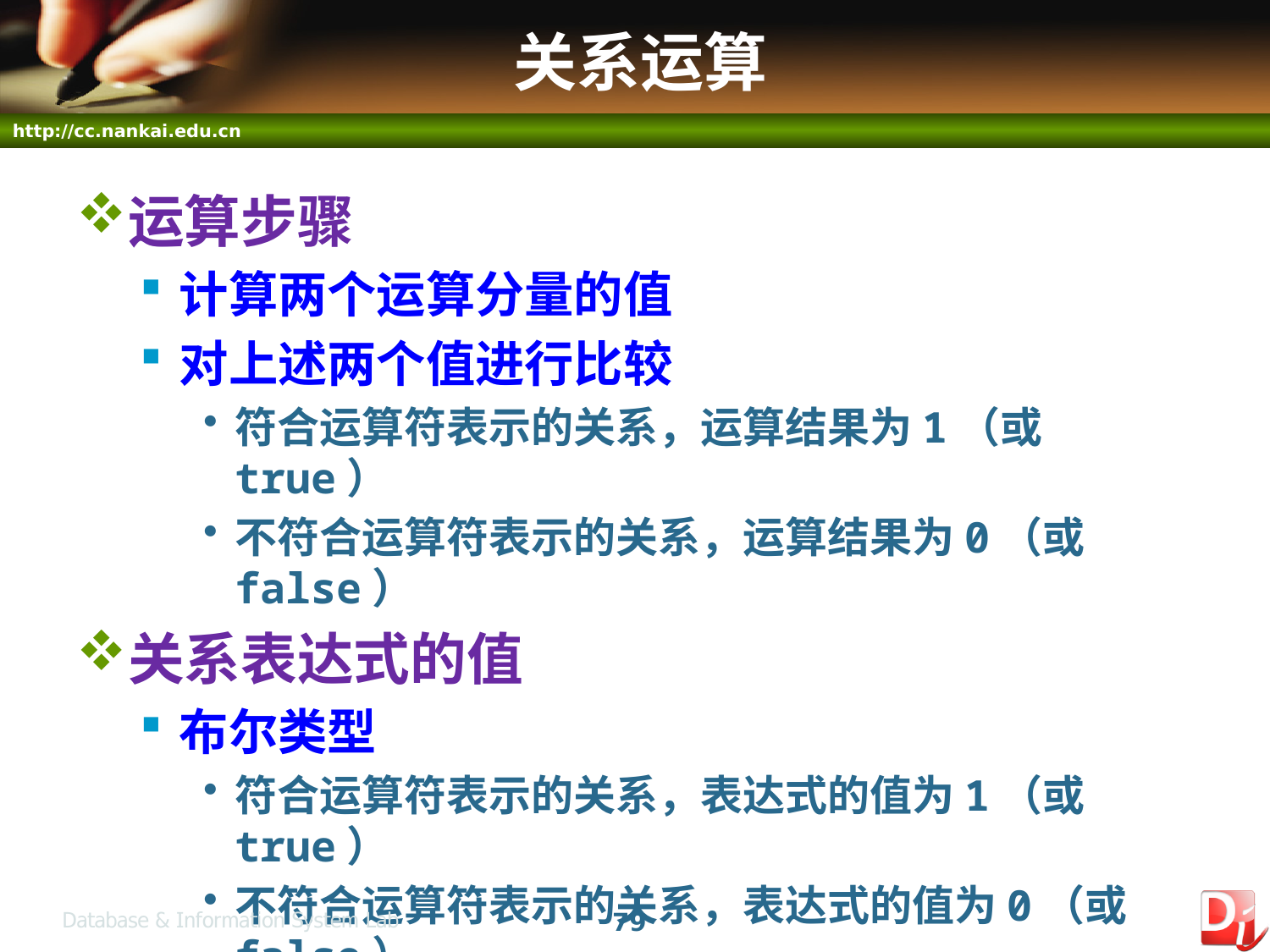

# 关系运算
运算步骤
计算两个运算分量的值
对上述两个值进行比较
符合运算符表示的关系，运算结果为1（或true）
不符合运算符表示的关系，运算结果为0（或false）
关系表达式的值
布尔类型
符合运算符表示的关系，表达式的值为1（或true）
不符合运算符表示的关系，表达式的值为0（或false）
79
Database & Information System Lab